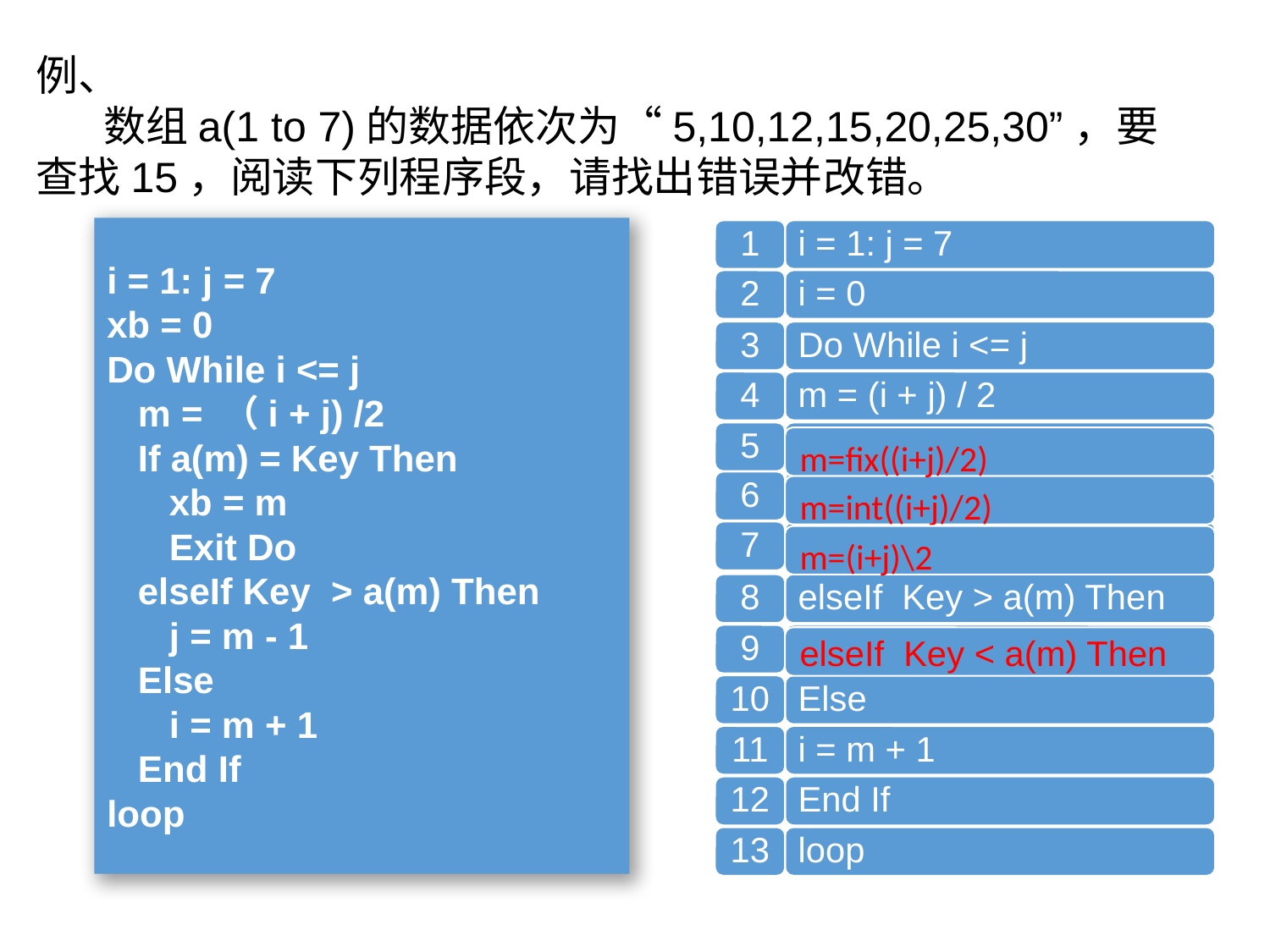

例、
      数组a(1 to 7)的数据依次为“5,10,12,15,20,25,30”，要查找15，阅读下列程序段，请找出错误并改错。
i = 1: j = 7
xb = 0
Do While i <= j
   m = （i + j) /2
   If a(m) = Key Then
      xb = m
      Exit Do
   elseIf Key  > a(m) Then
      j = m - 1
   Else
      i = m + 1
   End If
loop

1

i = 1: j = 7

2

i = 0

3

Do While i <= j

4

m = (i + j) / 2

5

If a(m) = Key Then
m=fix((i+j)/2)

6

xb = m
m=int((i+j)/2)

7

Exit Do
m=(i+j)\2

8

elseIf  Key > a(m) Then

9

j = m - 1
elseIf  Key < a(m) Then

10

Else

11

i = m + 1

12

End If

13

loop